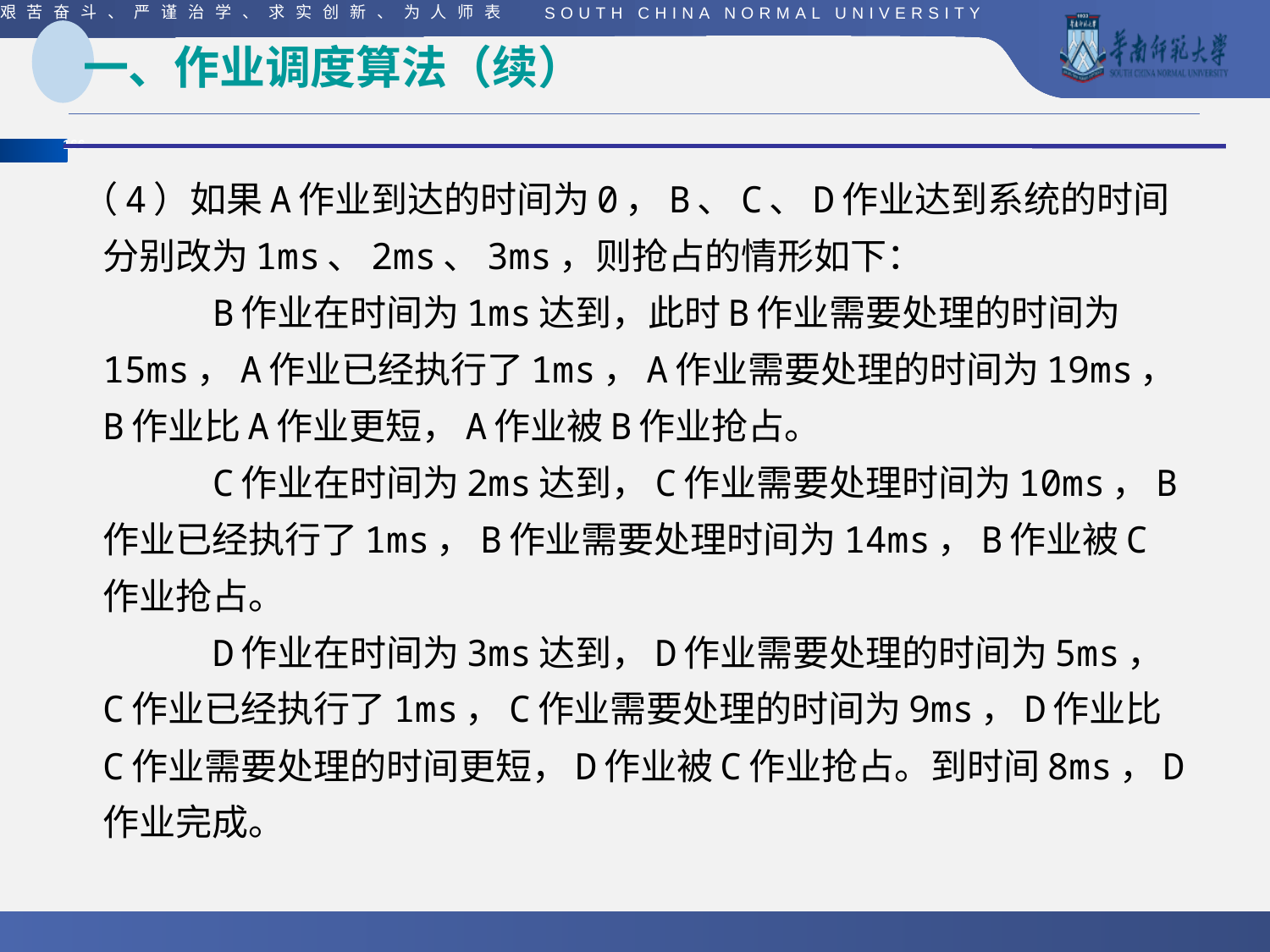

# 一、作业调度算法（续）
（4）如果A作业到达的时间为0，B、C、D作业达到系统的时间分别改为1ms、2ms、3ms，则抢占的情形如下：
      B作业在时间为1ms达到，此时B作业需要处理的时间为15ms，A作业已经执行了1ms，A作业需要处理的时间为19ms，B作业比A作业更短，A作业被B作业抢占。
      C作业在时间为2ms达到，C作业需要处理时间为10ms，B作业已经执行了1ms，B作业需要处理时间为14ms，B作业被C作业抢占。
      D作业在时间为3ms达到，D作业需要处理的时间为5ms，C作业已经执行了1ms，C作业需要处理的时间为9ms，D作业比C作业需要处理的时间更短，D作业被C作业抢占。到时间8ms，D作业完成。

166